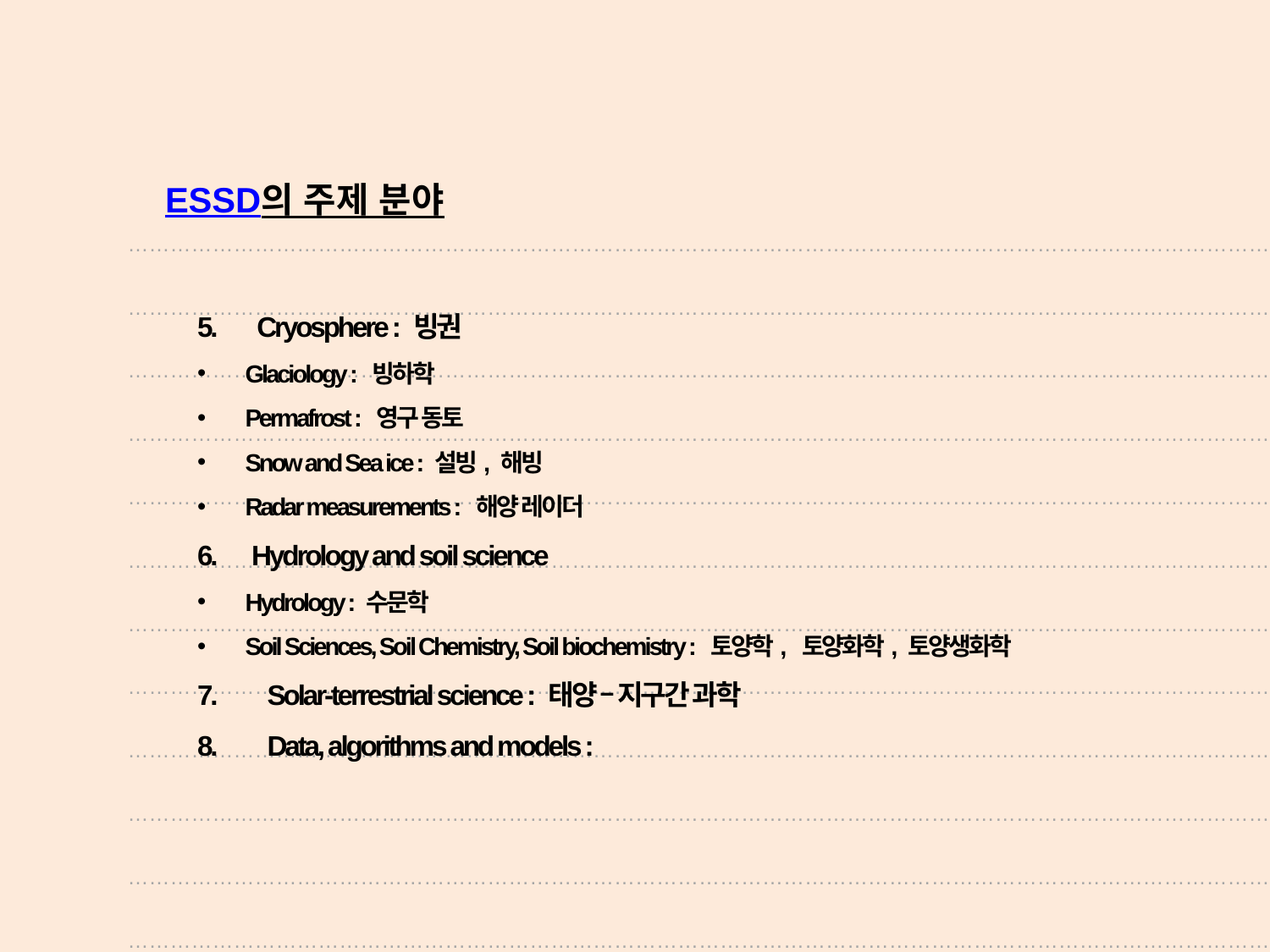

ESSD의 주제 분야

5.        Cryosphere : 빙권
Glaciology :  빙하학
Permafrost :  영구 동토
Snow and Sea ice : 설빙, 해빙
Radar measurements :  해양 레이더
6.       Hydrology and soil science
Hydrology : 수문학
Soil Sciences, Soil Chemistry, Soil biochemistry :  토양학,  토양화학, 토양생화학
7.          Solar-terrestrial science : 태양 – 지구간 과학
8.          Data, algorithms and models :